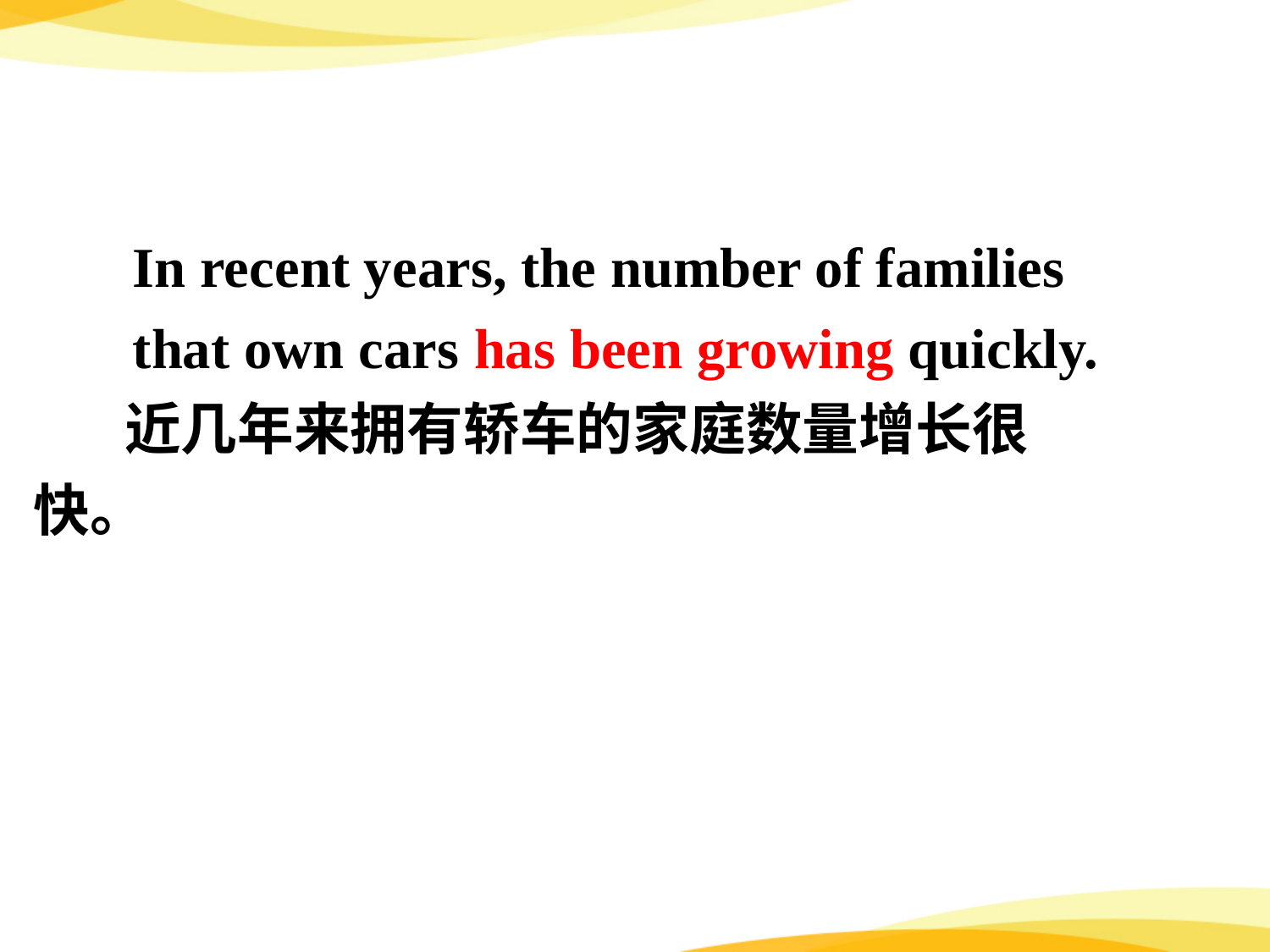

In recent years, the number of families
       that own cars has been growing quickly.
      近几年来拥有轿车的家庭数量增长很快。